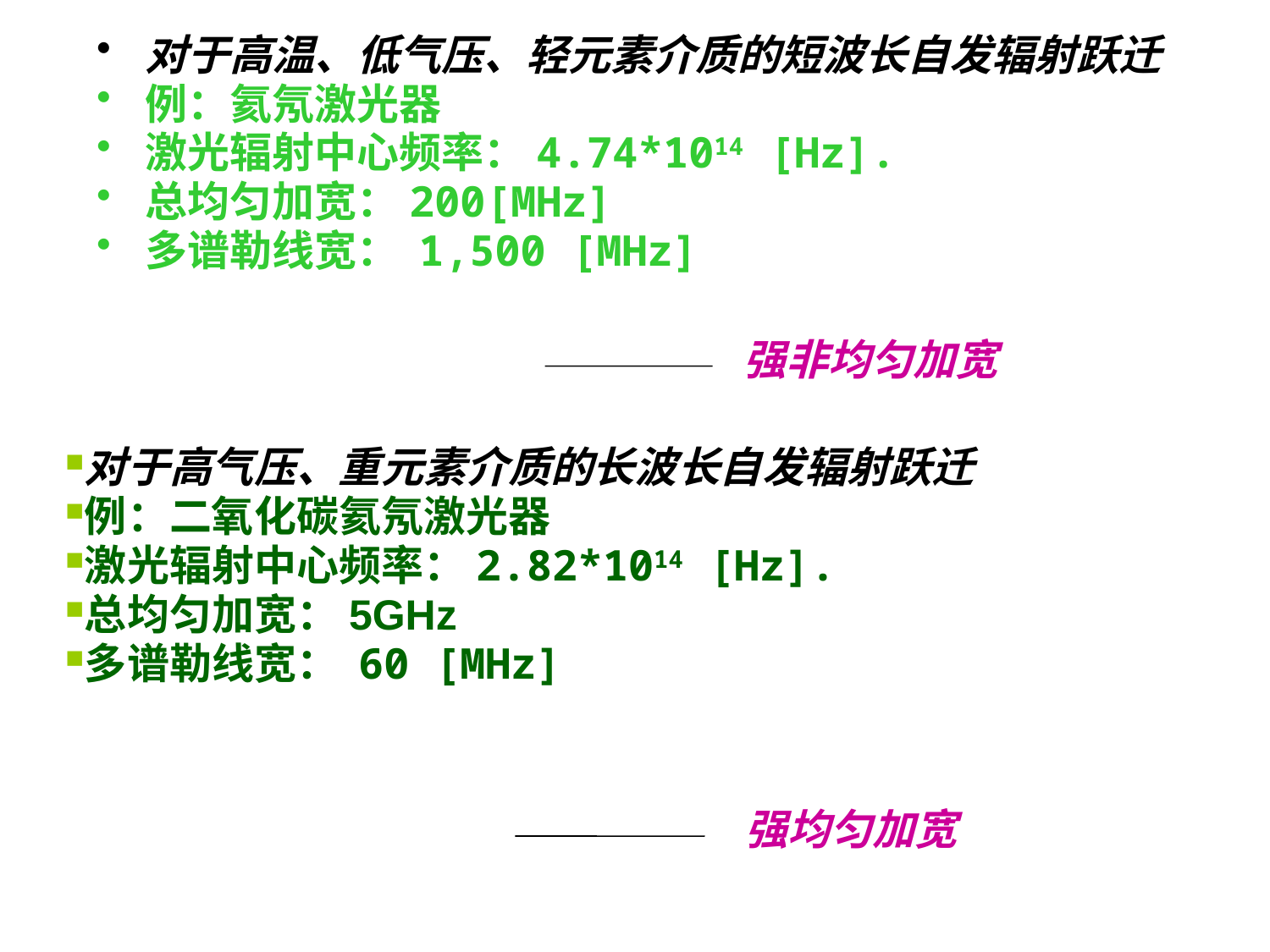

对于高温、低气压、轻元素介质的短波长自发辐射跃迁
例：氦氖激光器
激光辐射中心频率：4.74*1014 [Hz].
总均匀加宽：200[MHz]
多谱勒线宽： 1,500 [MHz]
强非均匀加宽

对于高气压、重元素介质的长波长自发辐射跃迁
例：二氧化碳氦氖激光器
激光辐射中心频率：2.82*1014 [Hz].
总均匀加宽：5GHz
多谱勒线宽： 60 [MHz]
强均匀加宽